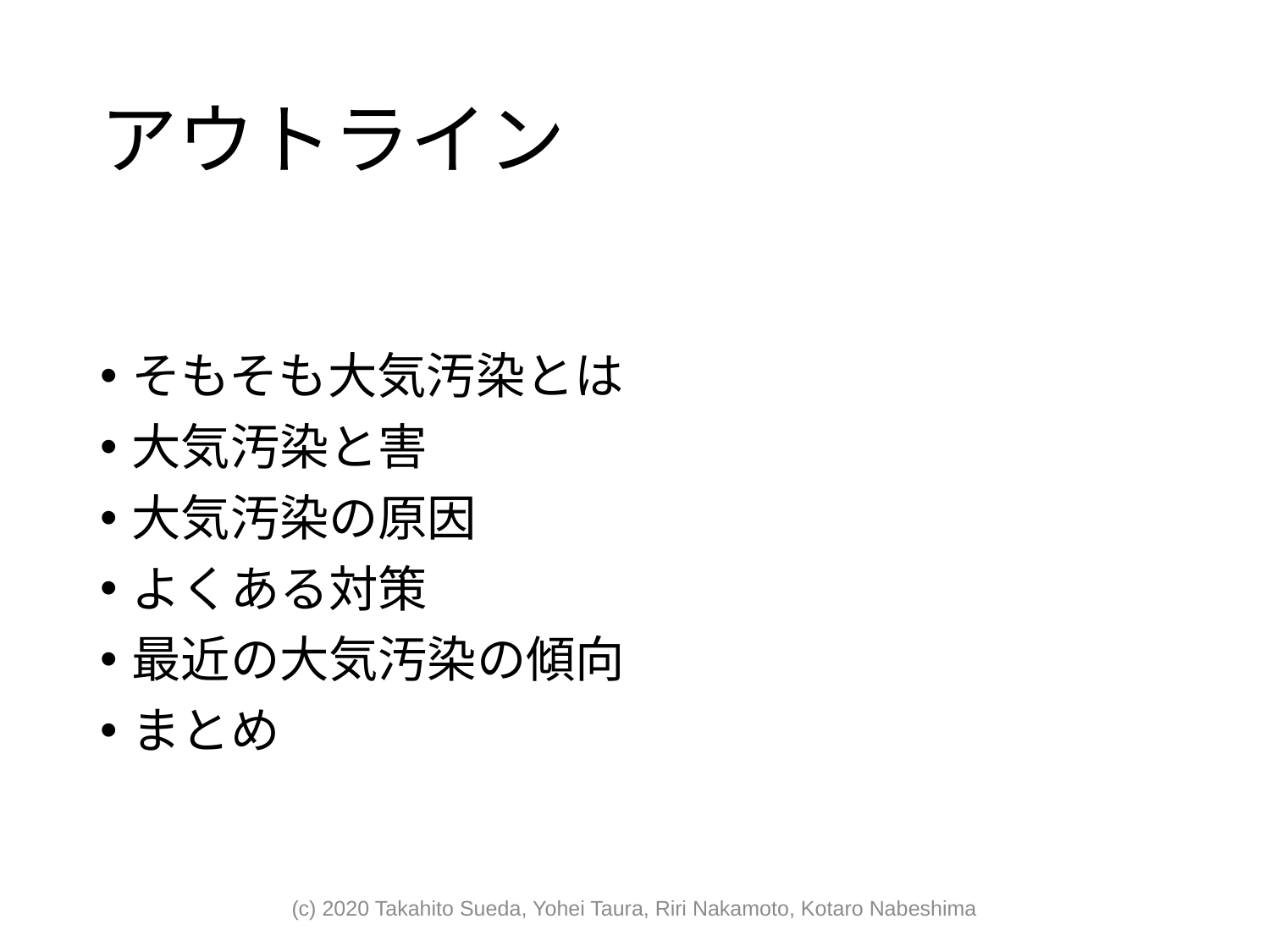

# アウトライン
そもそも大気汚染とは
大気汚染と害
大気汚染の原因
よくある対策
最近の大気汚染の傾向
まとめ
(c) 2020 Takahito Sueda, Yohei Taura, Riri Nakamoto, Kotaro Nabeshima